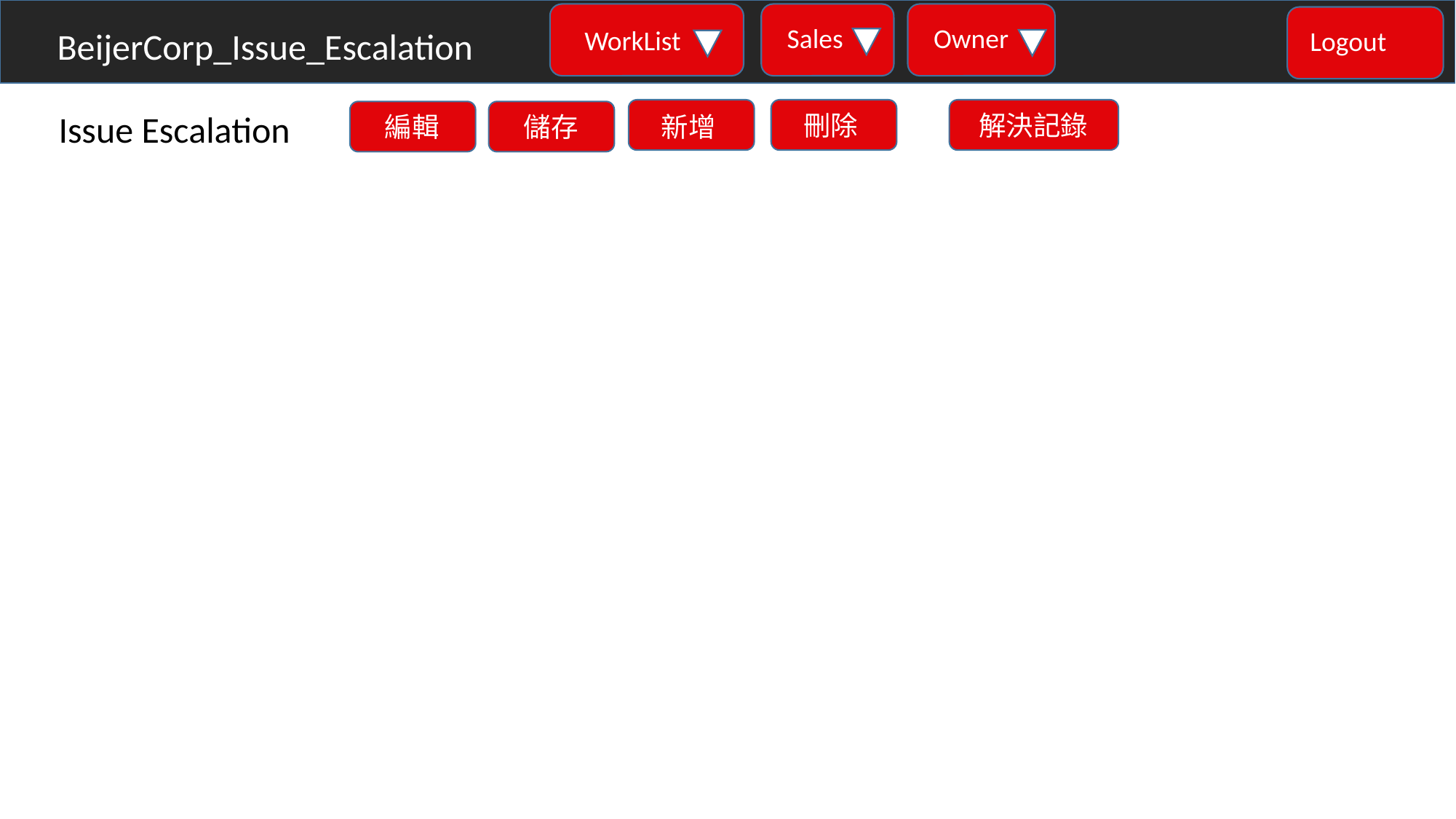

Owner
Sales
BeijerCorp_Issue_Escalation
WorkList
Logout

Issue Escalation

刪除
解決記錄
編輯
儲存
新增